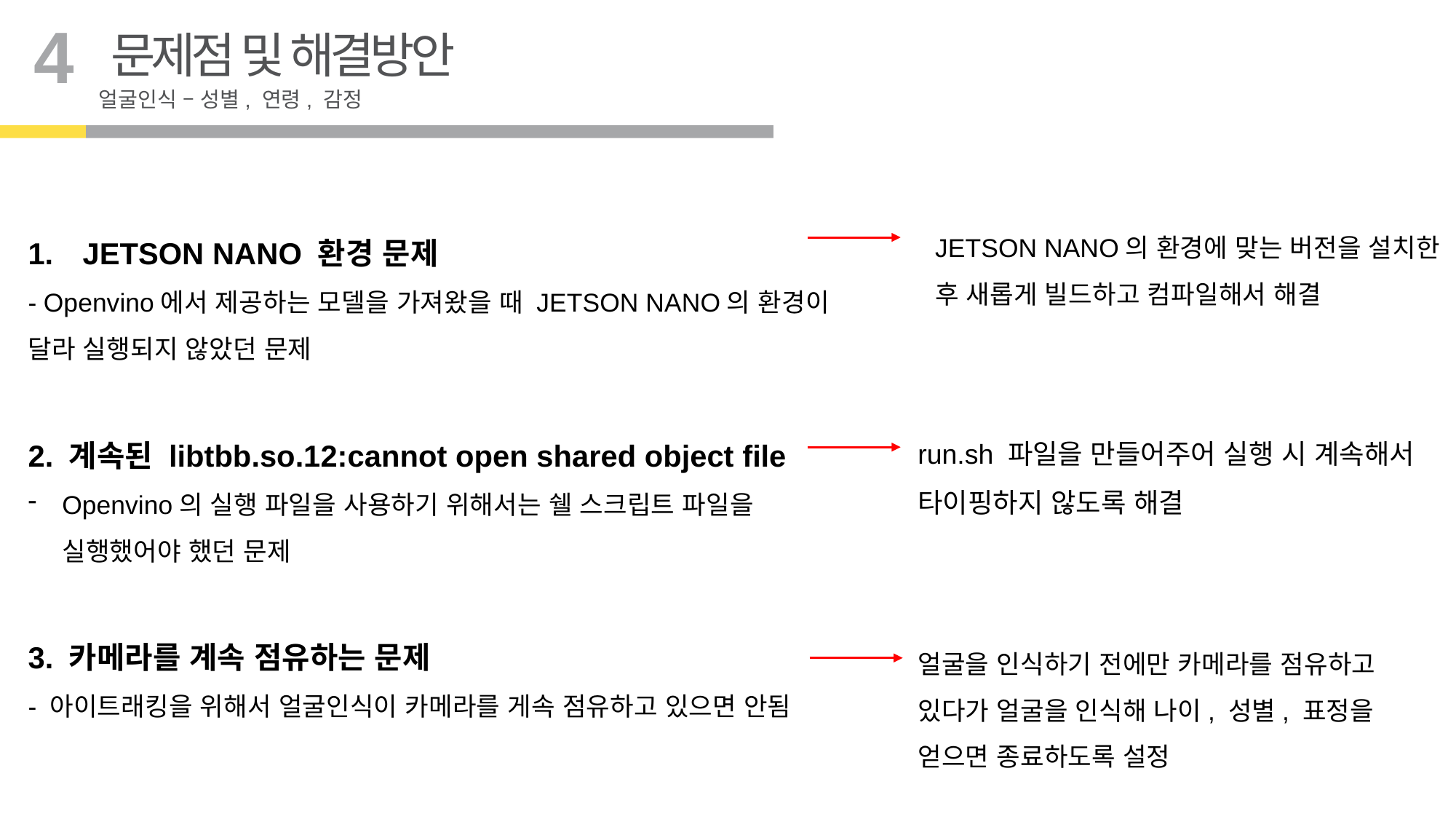

4
문제점 및 해결방안
얼굴인식 – 성별, 연령, 감정

JETSON NANO 환경 문제
- Openvino에서 제공하는 모델을 가져왔을 때 JETSON NANO의 환경이 달라 실행되지 않았던 문제

2. 계속된 libtbb.so.12:cannot open shared object file
Openvino의 실행 파일을 사용하기 위해서는 쉘 스크립트 파일을 실행했어야 했던 문제

3. 카메라를 계속 점유하는 문제
- 아이트래킹을 위해서 얼굴인식이 카메라를 게속 점유하고 있으면 안됨
JETSON NANO의 환경에 맞는 버전을 설치한 후 새롭게 빌드하고 컴파일해서 해결
run.sh 파일을 만들어주어 실행 시 계속해서 타이핑하지 않도록 해결
얼굴을 인식하기 전에만 카메라를 점유하고 있다가 얼굴을 인식해 나이, 성별, 표정을 얻으면 종료하도록 설정